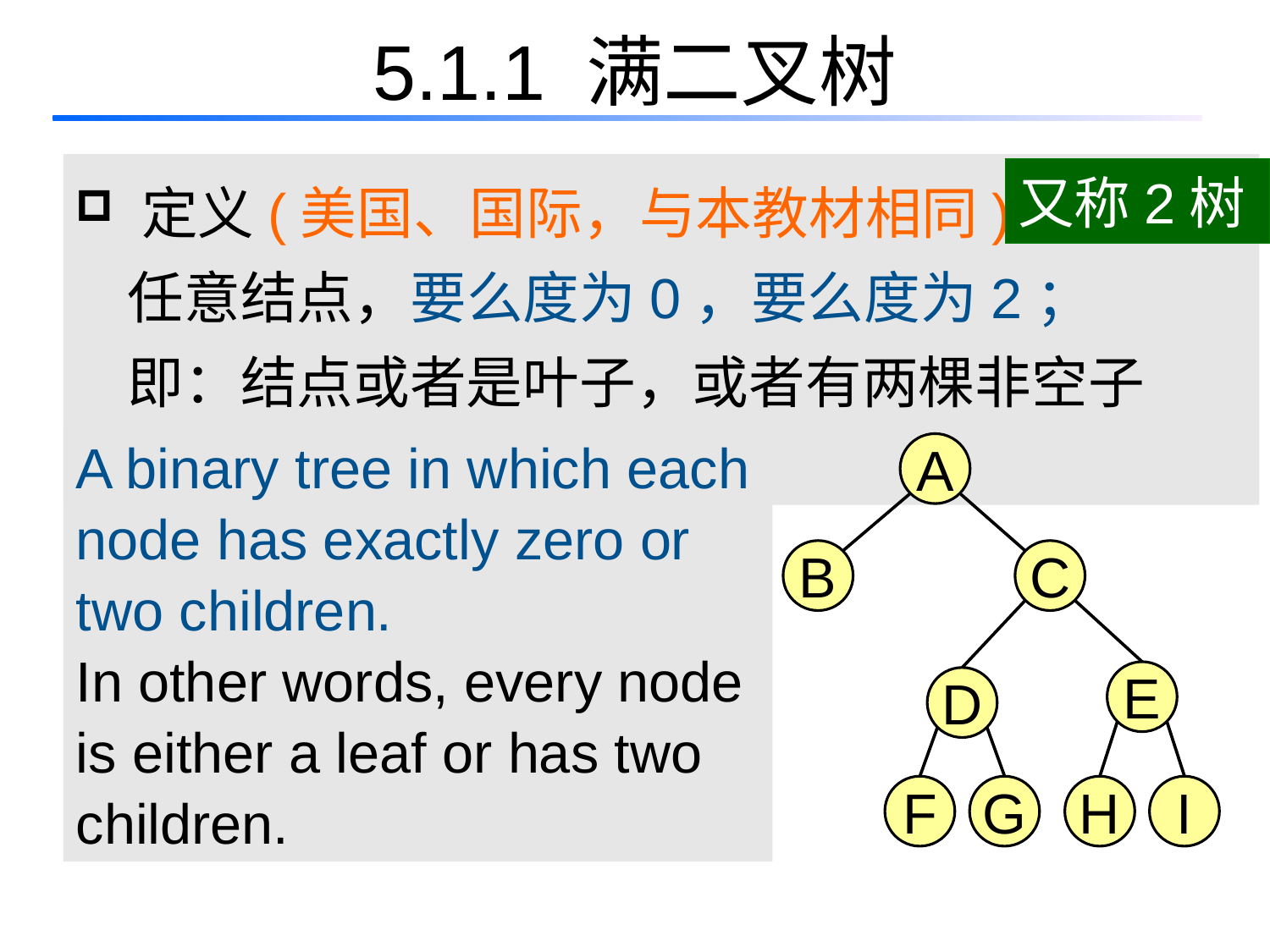

5.1.1 满二叉树

 定义(美国、国际，与本教材相同) ：
   任意结点，要么度为0，要么度为2；
   即：结点或者是叶子，或者有两棵非空子树；
又称2树
A binary tree in which each node has exactly zero or two children.
In other words, every node is either a leaf or has two children.
A
B
C
E
D
G
I
F
H